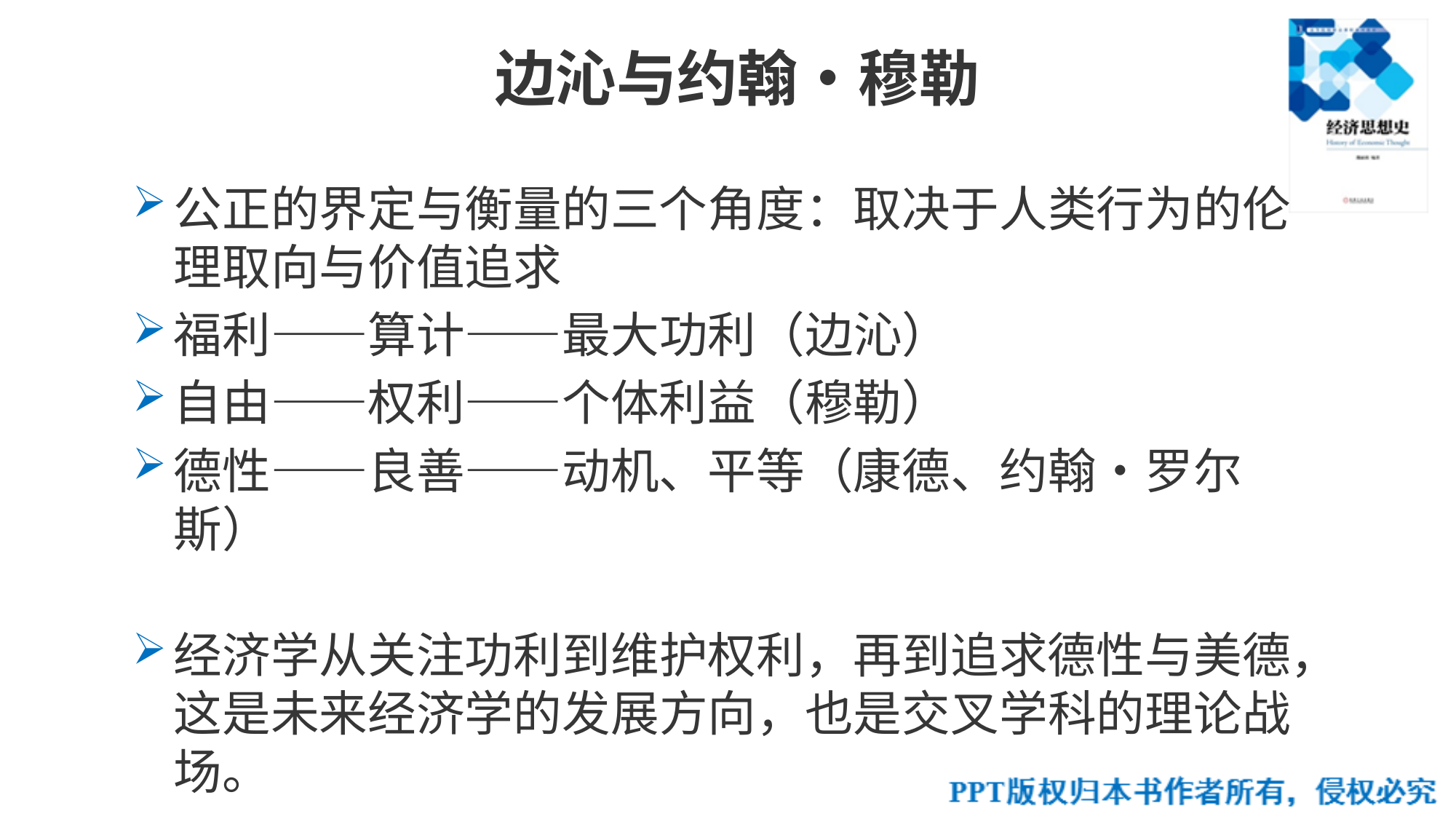

# 边沁与约翰•穆勒
公正的界定与衡量的三个角度：取决于人类行为的伦理取向与价值追求
福利——算计——最大功利（边沁）
自由——权利——个体利益（穆勒）
德性——良善——动机、平等（康德、约翰•罗尔斯）
经济学从关注功利到维护权利，再到追求德性与美德，这是未来经济学的发展方向，也是交叉学科的理论战场。